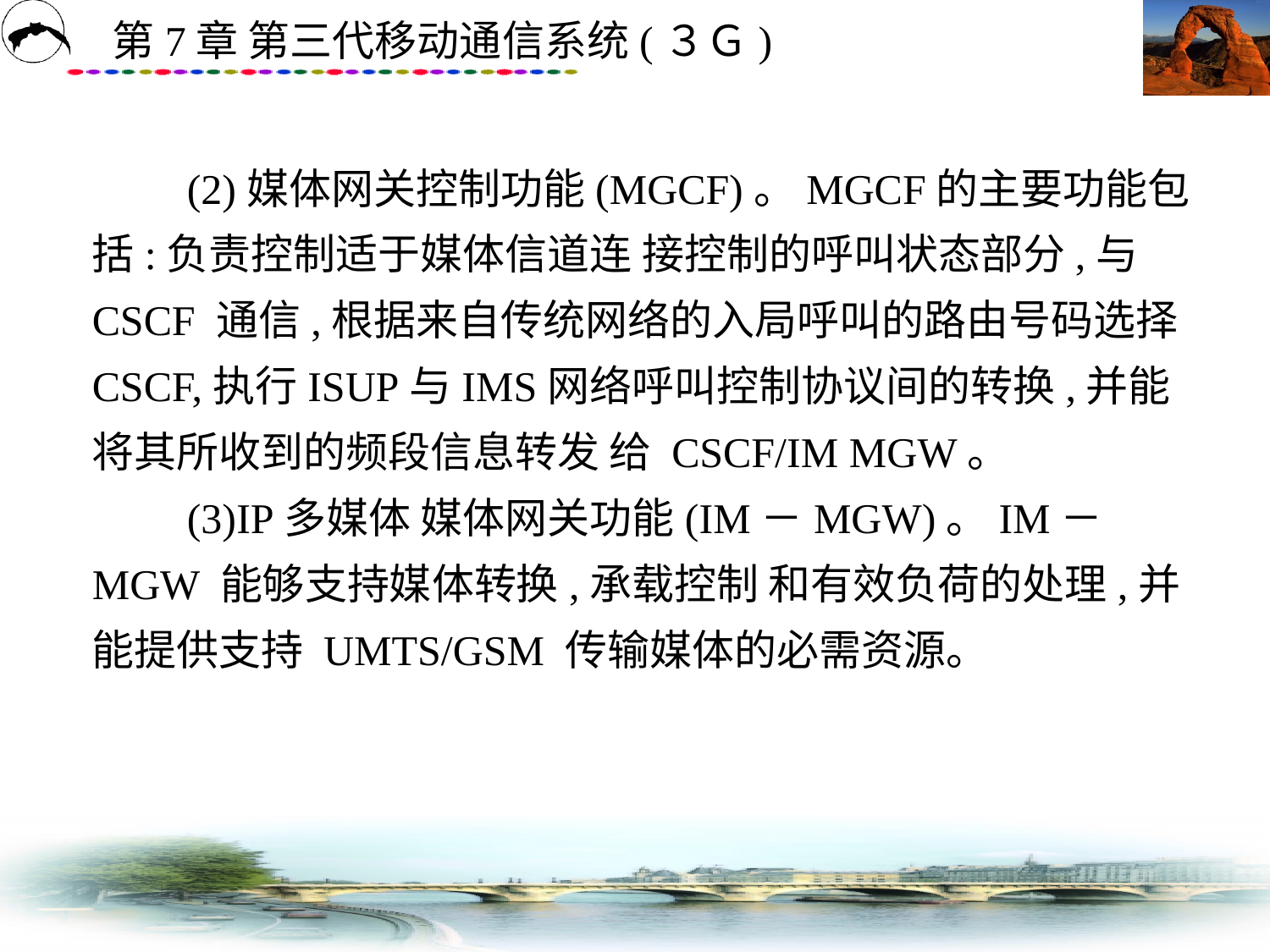

# (2)媒体网关控制功能(MGCF)。MGCF的主要功能包括:负责控制适于媒体信道连 接控制的呼叫状态部分,与 CSCF 通信,根据来自传统网络的入局呼叫的路由号码选择 CSCF,执行ISUP与IMS网络呼叫控制协议间的转换,并能将其所收到的频段信息转发 给 CSCF/IM MGW。 　　(3)IP多媒体 媒体网关功能(IM－MGW)。IM－MGW 能够支持媒体转换,承载控制 和有效负荷的处理,并能提供支持 UMTS/GSM 传输媒体的必需资源。